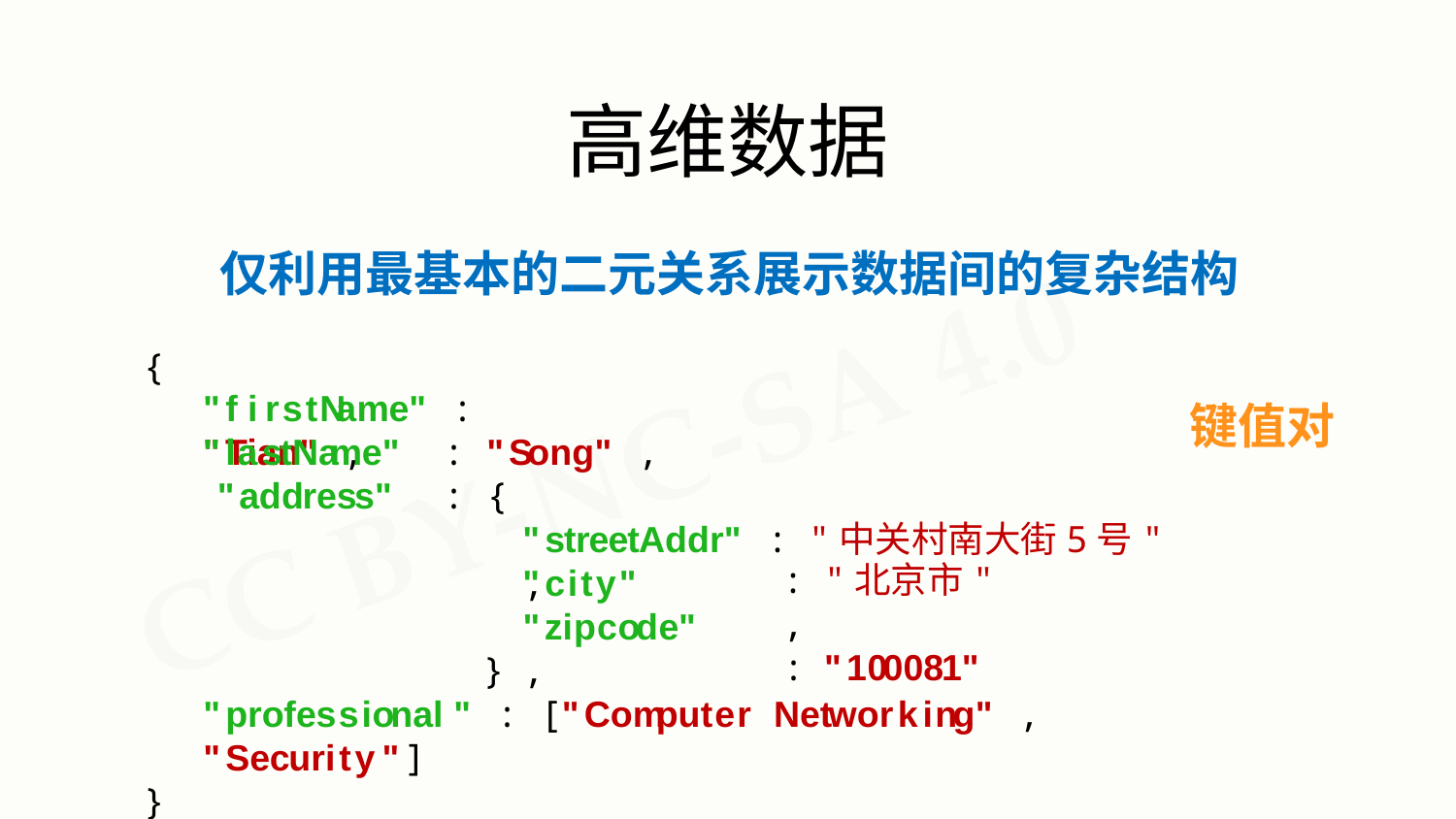

# 高维数据
仅利用最基本的二元关系展示数据间的复杂结构
{

"firstName"  : "Tian"  ,
键值对
"lastName" "address"
: "Song"  ,
: {
"streetAddr"  : "中关村南大街5号" ,

: "北京市" ,
: "100081"
"city" "zipcode"
} ,
"professional"  : ["Computer  Networking"  , "Security"]
}